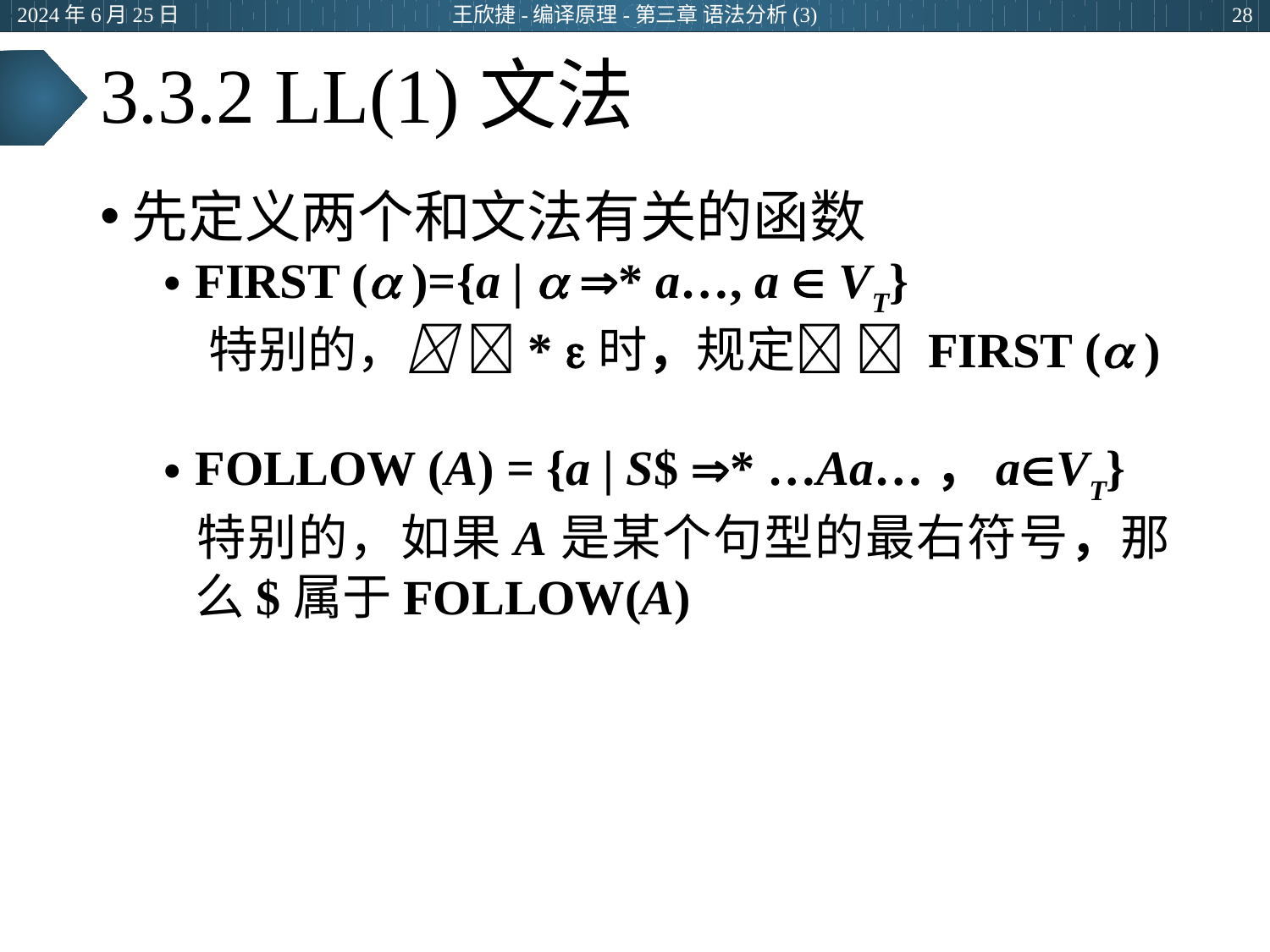

2024年6月25日
王欣捷-编译原理-第三章 语法分析(3)
28
# 3.3.2 LL(1)文法
先定义两个和文法有关的函数
FIRST (α )={a | α ⇒* a…, a ∈ VT}
   特别的，α ⇒* ε时，规定ε ∈ FIRST (α )

FOLLOW (A) = {a | S$ ⇒* …Aa…，a∈VT}
	特别的，如果A是某个句型的最右符号，那么$属于FOLLOW(A)